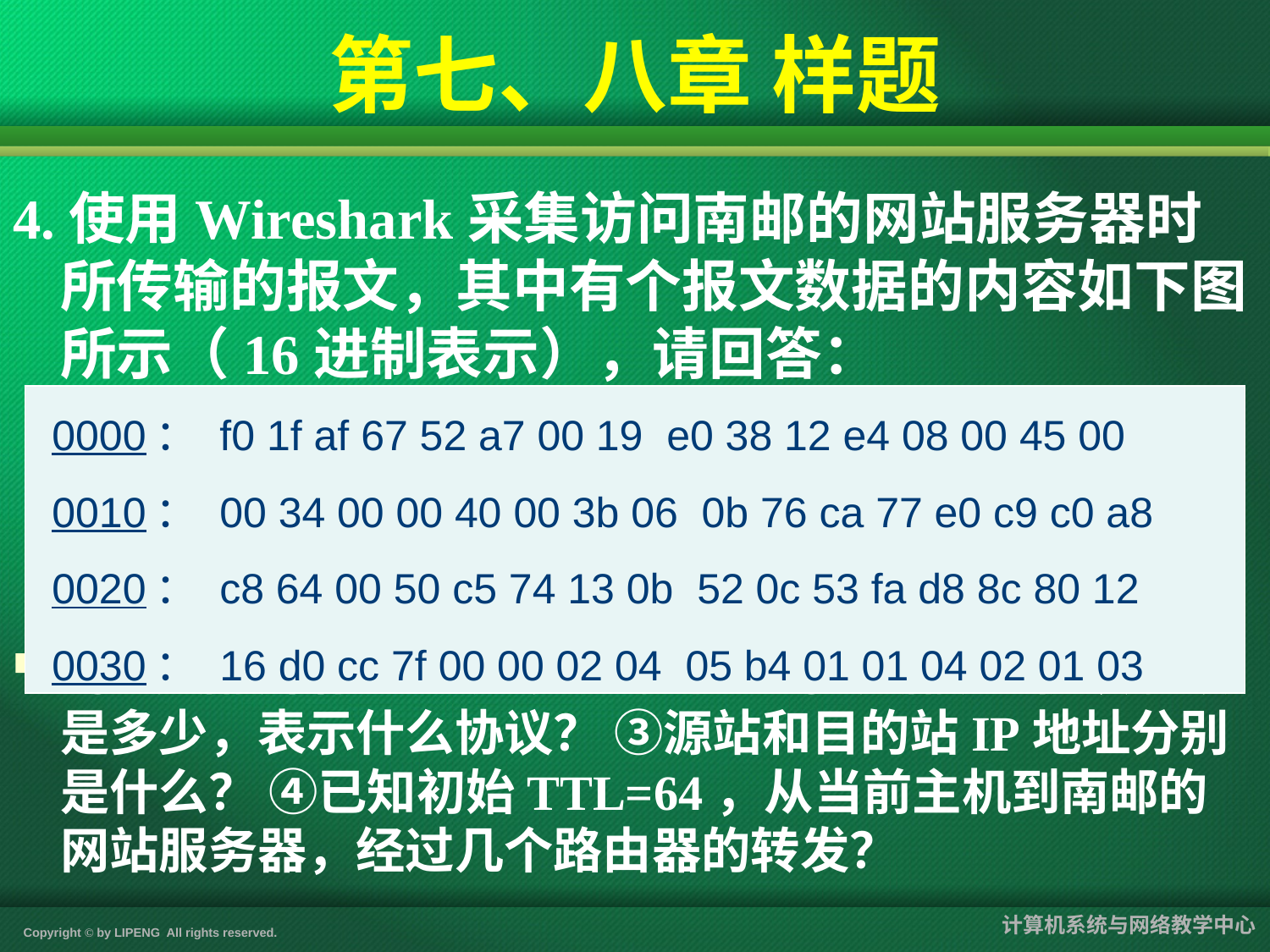

# 第七、八章 样题
4.使用Wireshark采集访问南邮的网站服务器时所传输的报文，其中有个报文数据的内容如下图所示（16进制表示），请回答：

 ①数据报首部长度为多少字节？ ②数据报的协议字段是多少，表示什么协议？ ③源站和目的站IP地址分别是什么？ ④已知初始TTL=64，从当前主机到南邮的网站服务器，经过几个路由器的转发？

| 0000： f0 1f af 67 52 a7 00 19 e0 38 12 e4 08 00 45 00 0010： 00 34 00 00 40 00 3b 06 0b 76 ca 77 e0 c9 c0 a8 0020： c8 64 00 50 c5 74 13 0b 52 0c 53 fa d8 8c 80 12 0030： 16 d0 cc 7f 00 00 02 04 05 b4 01 01 04 02 01 03 |
| --- |